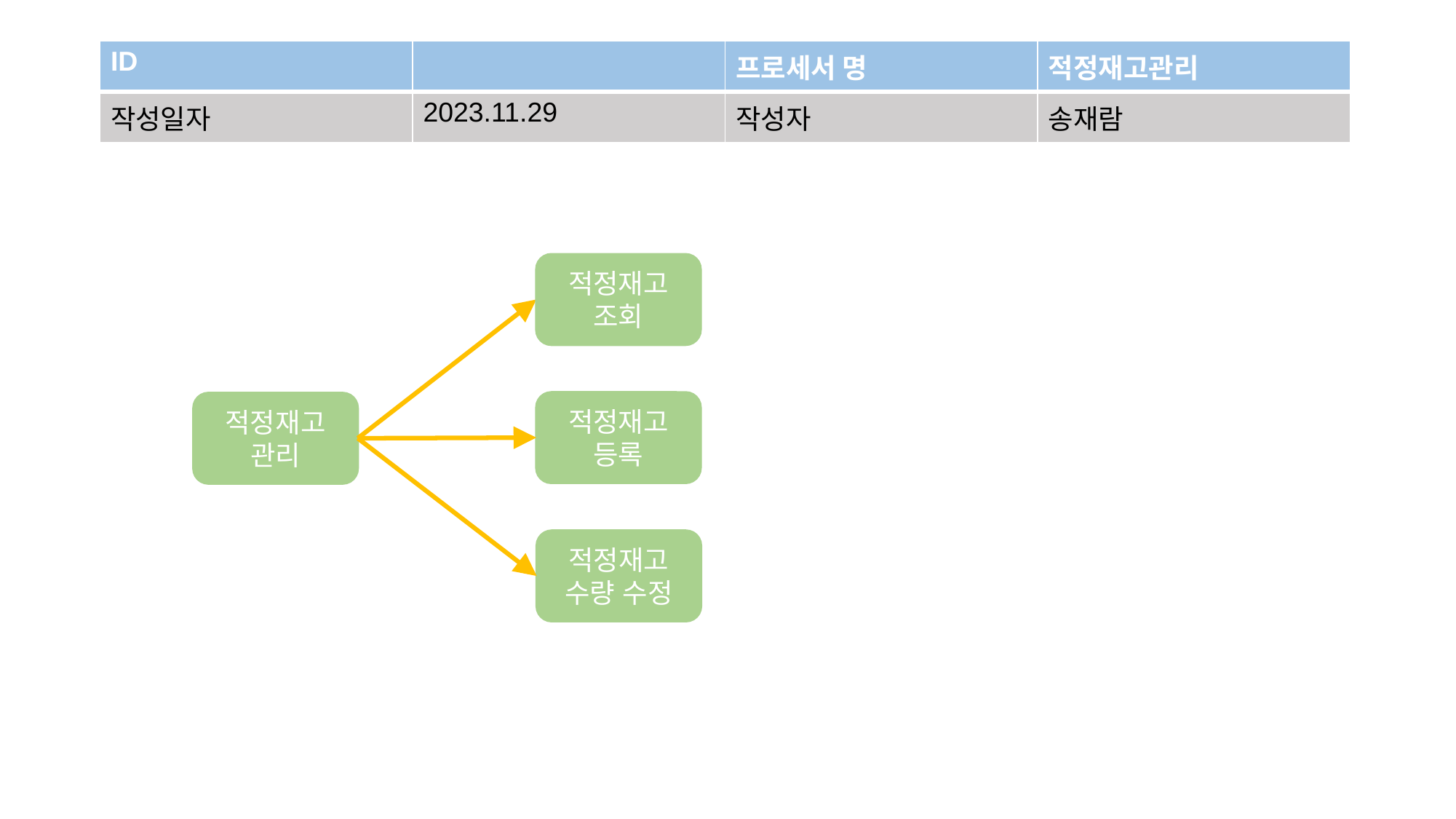

| ID |  | 프로세서 명 | 적정재고관리 |
| --- | --- | --- | --- |
| 작성일자 | 2023.11.29 | 작성자 | 송재람 |
적정재고
조회
적정재고
등록
적정재고
관리
적정재고
수량 수정